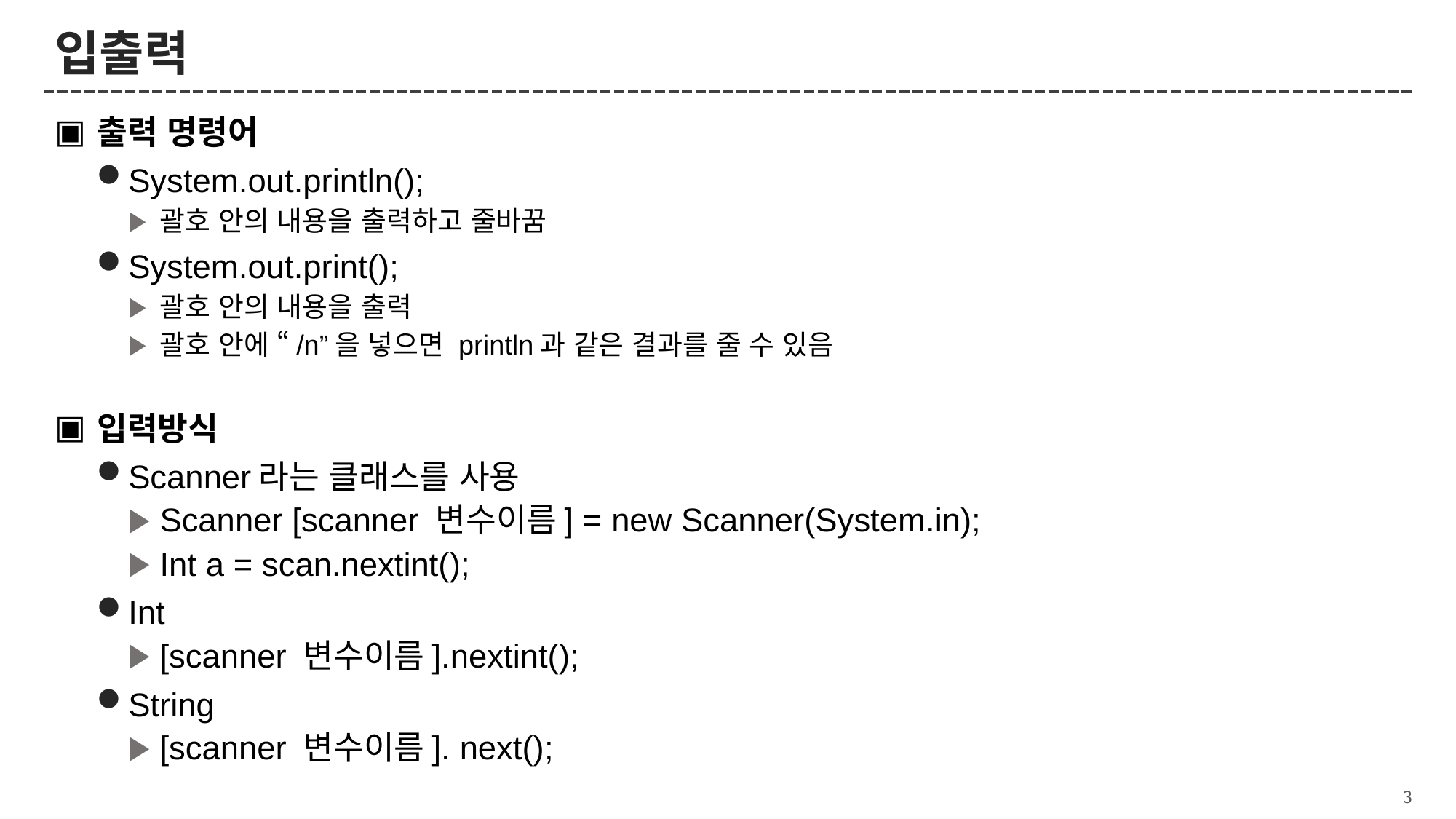

# 입출력
출력 명령어
System.out.println();
괄호 안의 내용을 출력하고 줄바꿈
System.out.print();
괄호 안의 내용을 출력
괄호 안에 “/n”을 넣으면 println과 같은 결과를 줄 수 있음

입력방식
Scanner라는 클래스를 사용
Scanner [scanner 변수이름] = new Scanner(System.in);
Int a = scan.nextint();
Int
[scanner 변수이름].nextint();
String
[scanner 변수이름]. next();